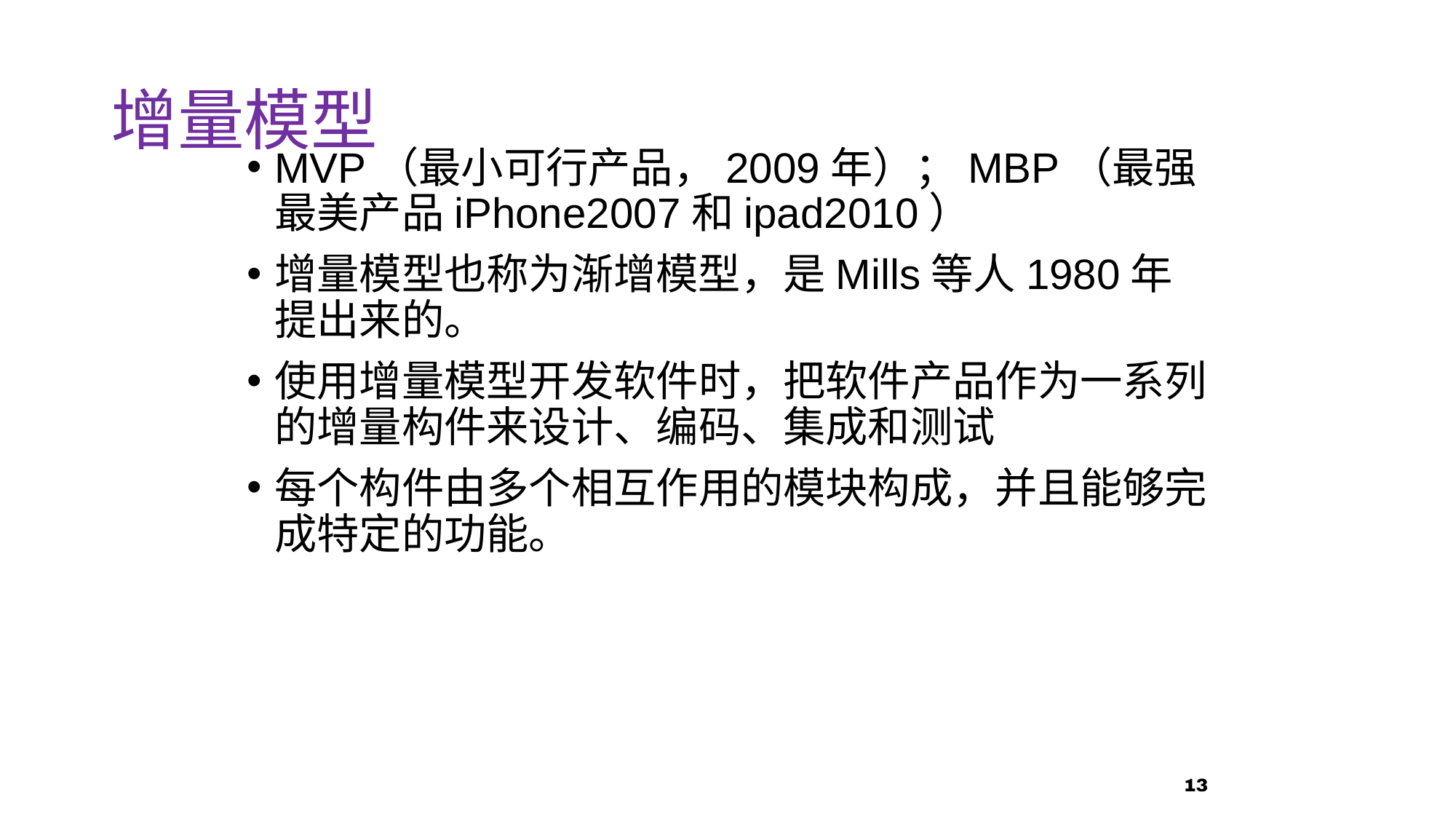

增量模型
MVP（最小可行产品，2009年）；MBP（最强最美产品iPhone2007和ipad2010）
增量模型也称为渐增模型，是Mills等人1980年提出来的。
使用增量模型开发软件时，把软件产品作为一系列的增量构件来设计、编码、集成和测试
每个构件由多个相互作用的模块构成，并且能够完成特定的功能。
13